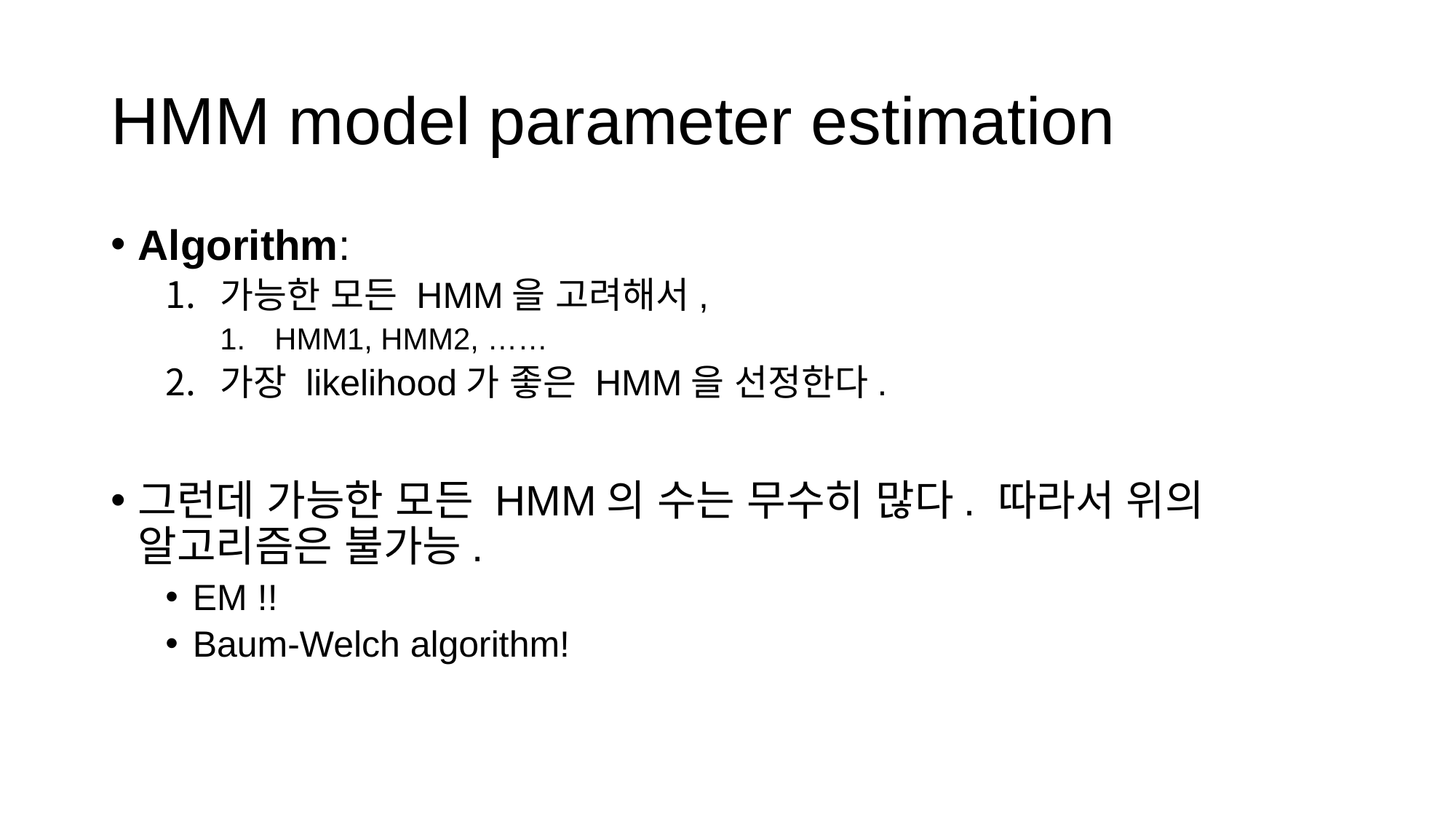

# HMM model parameter estimation
Algorithm:
가능한 모든 HMM을 고려해서,
HMM1, HMM2, ……
가장 likelihood가 좋은 HMM을 선정한다.

그런데 가능한 모든 HMM의 수는 무수히 많다. 따라서 위의 알고리즘은 불가능.
EM !!
Baum-Welch algorithm!